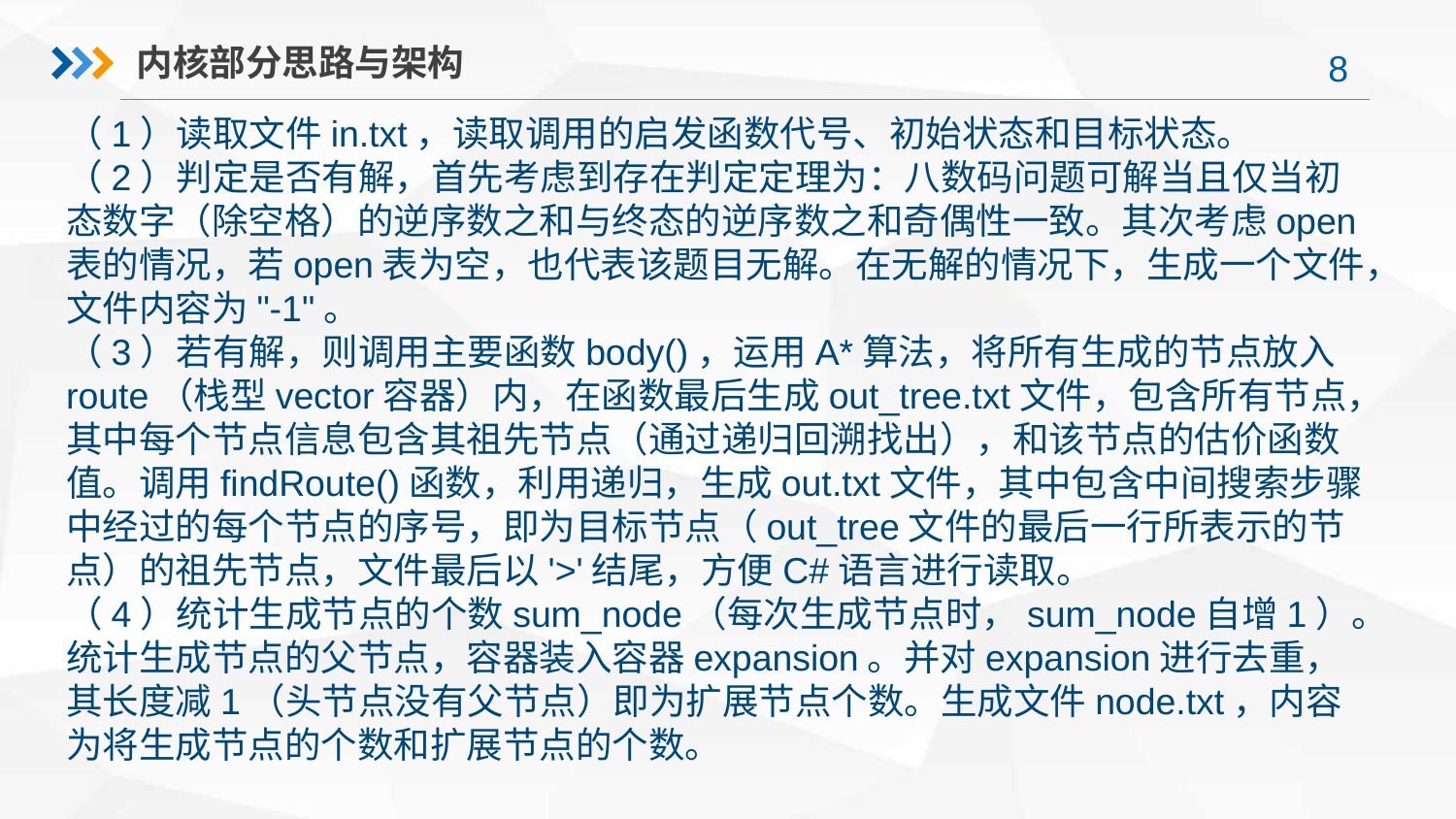

内核部分思路与架构
（1）读取文件in.txt，读取调用的启发函数代号、初始状态和目标状态。
（2）判定是否有解，首先考虑到存在判定定理为：八数码问题可解当且仅当初态数字（除空格）的逆序数之和与终态的逆序数之和奇偶性一致。其次考虑open表的情况，若open表为空，也代表该题目无解。在无解的情况下，生成一个文件，文件内容为"-1"。
（3）若有解，则调用主要函数body()，运用A*算法，将所有生成的节点放入route（栈型vector容器）内，在函数最后生成out_tree.txt文件，包含所有节点，其中每个节点信息包含其祖先节点（通过递归回溯找出），和该节点的估价函数值。调用findRoute()函数，利用递归，生成out.txt文件，其中包含中间搜索步骤中经过的每个节点的序号，即为目标节点（out_tree文件的最后一行所表示的节点）的祖先节点，文件最后以'>'结尾，方便C#语言进行读取。
（4）统计生成节点的个数sum_node（每次生成节点时，sum_node自增1）。统计生成节点的父节点，容器装入容器expansion。并对expansion进行去重，其长度减1（头节点没有父节点）即为扩展节点个数。生成文件node.txt，内容为将生成节点的个数和扩展节点的个数。